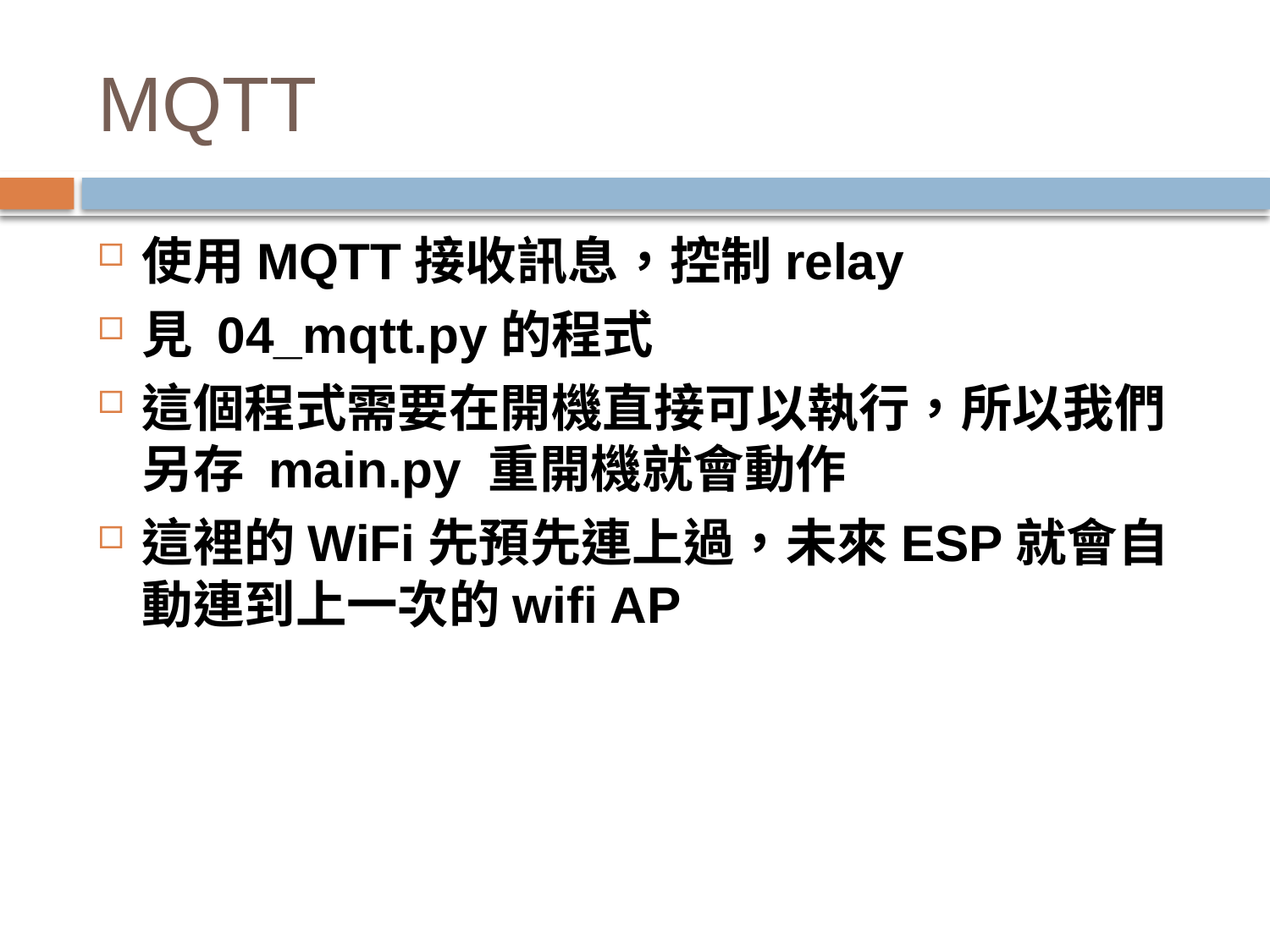

# MQTT
使用MQTT接收訊息，控制relay
見 04_mqtt.py的程式
這個程式需要在開機直接可以執行，所以我們另存 main.py 重開機就會動作
這裡的WiFi先預先連上過，未來ESP就會自動連到上一次的wifi AP